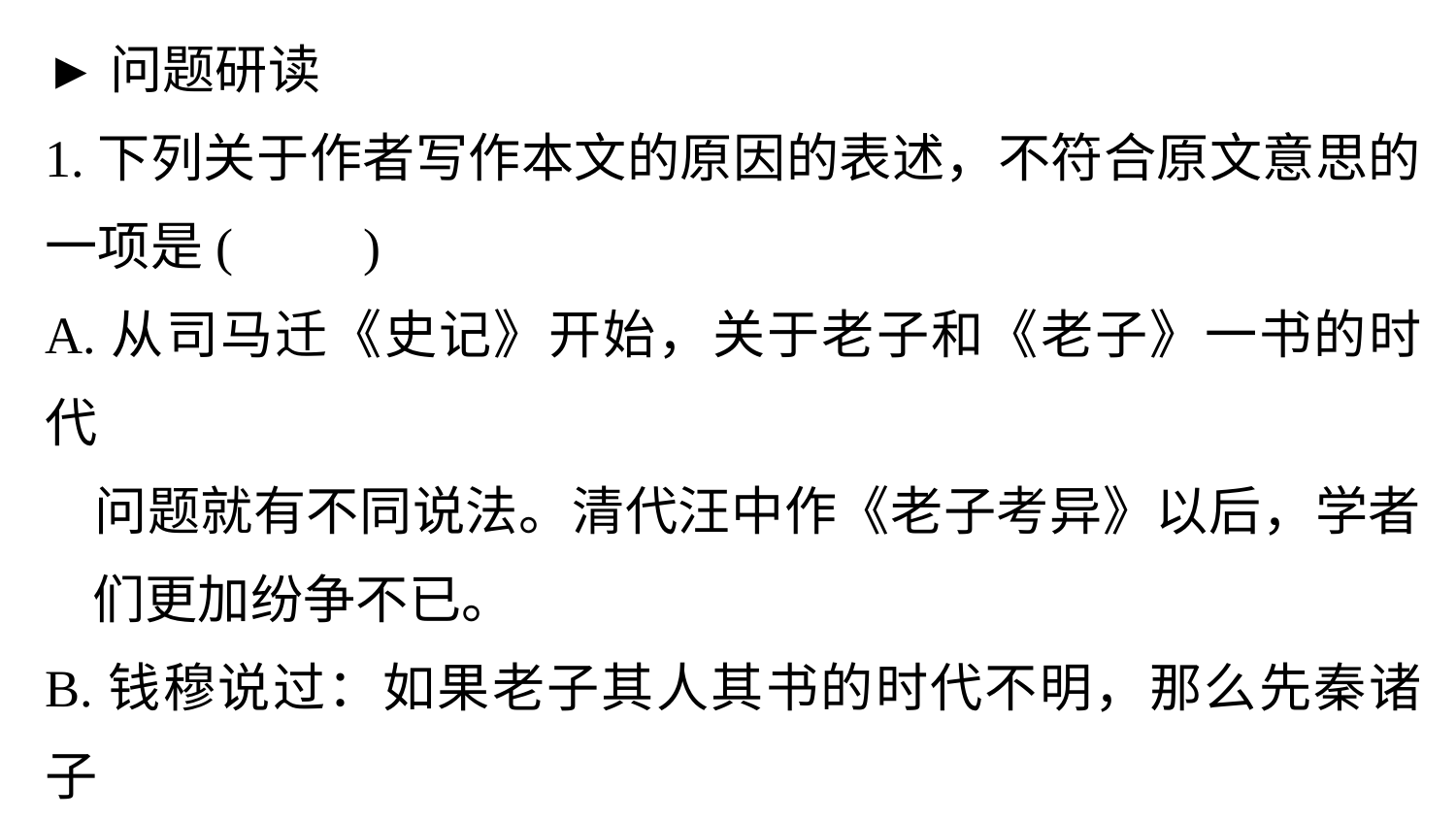

►问题研读
1.下列关于作者写作本文的原因的表述，不符合原文意思的一项是(　　)
A.从司马迁《史记》开始，关于老子和《老子》一书的时代
    问题就有不同说法。清代汪中作《老子考异》以后，学者
    们更加纷争不已。
B.钱穆说过：如果老子其人其书的时代不明，那么先秦诸子
    学术思想的联系和发展就无法弄清，《老子》和道家的源
    流、派别也无从谈起。